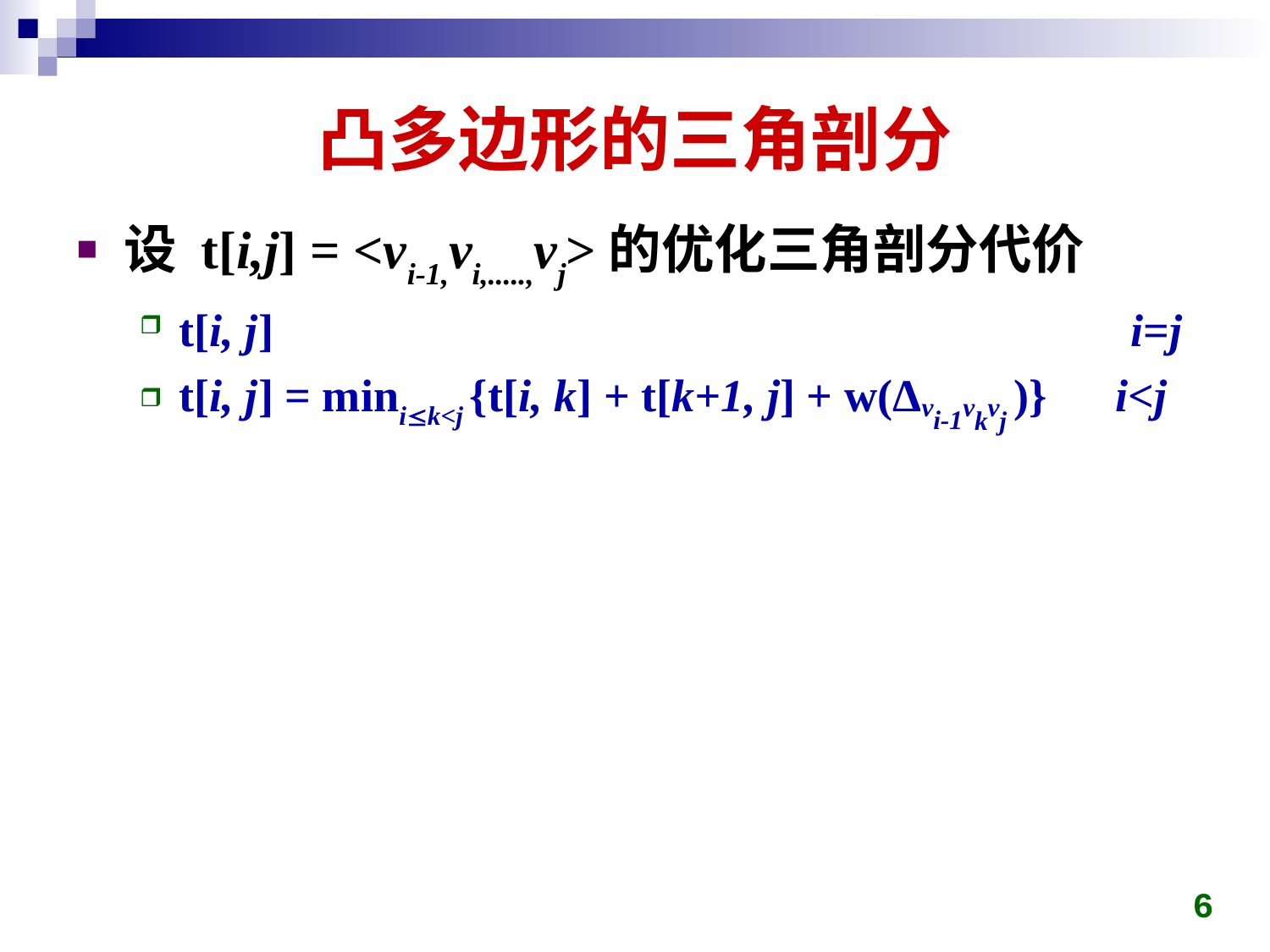

# 凸多边形的三角剖分
设 t[i,j] = <vi-1,vi,.....,vj>的优化三角剖分代价
t[i, j]                                                                           i=j
t[i, j] = mini≤k<j {t[i, k] + t[k+1, j] + w(Δvi-1vkvj )}      i<j

6